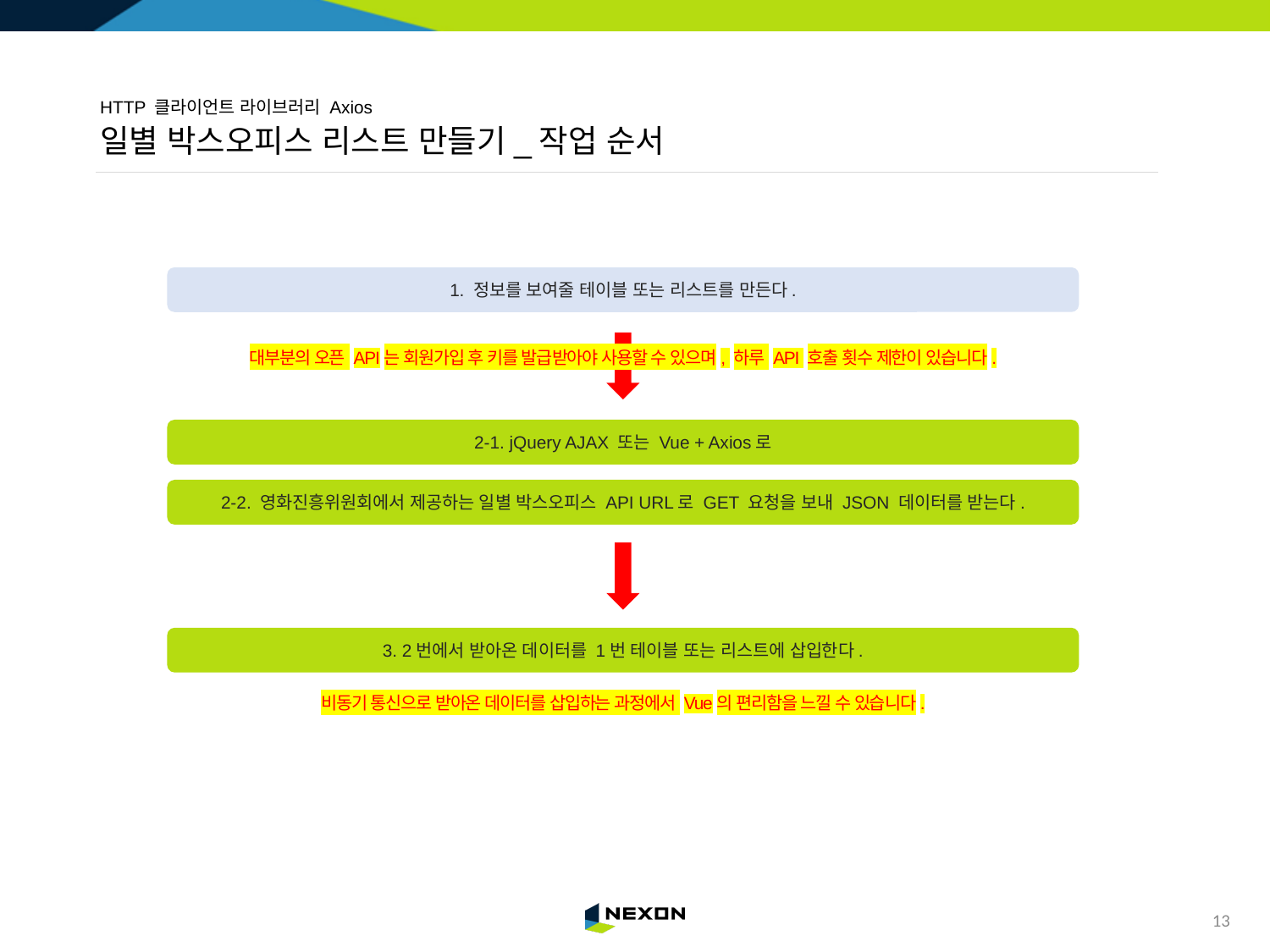

# HTTP 클라이언트 라이브러리 Axios 일별 박스오피스 리스트 만들기_작업 순서
1. 정보를 보여줄 테이블 또는 리스트를 만든다.

대부분의 오픈 API는 회원가입 후 키를 발급받아야 사용할 수 있으며, 하루 API 호출 횟수 제한이 있습니다.
2-1. jQuery AJAX 또는 Vue + Axios로
2-2. 영화진흥위원회에서 제공하는 일별 박스오피스 API URL로 GET 요청을 보내 JSON 데이터를 받는다.

3. 2번에서 받아온 데이터를 1번 테이블 또는 리스트에 삽입한다.
비동기 통신으로 받아온 데이터를 삽입하는 과정에서 Vue의 편리함을 느낄 수 있습니다.
13